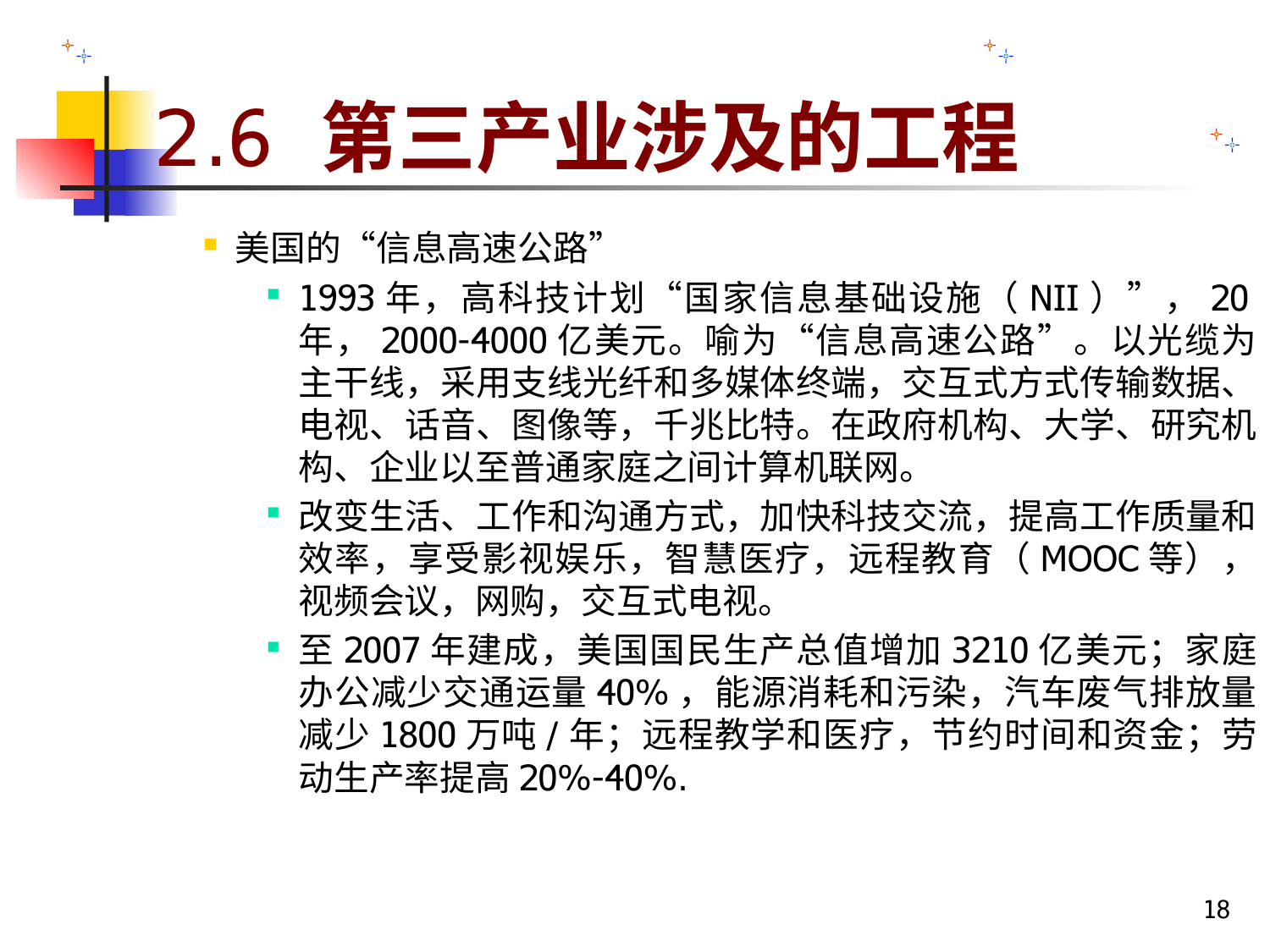

# 2.6 第三产业涉及的工程
美国的“信息高速公路”
1993年，高科技计划“国家信息基础设施（NII）”，20年，2000-4000亿美元。喻为“信息高速公路”。以光缆为主干线，采用支线光纤和多媒体终端，交互式方式传输数据、电视、话音、图像等，千兆比特。在政府机构、大学、研究机构、企业以至普通家庭之间计算机联网。
改变生活、工作和沟通方式，加快科技交流，提高工作质量和效率，享受影视娱乐，智慧医疗，远程教育（MOOC等），视频会议，网购，交互式电视。
至2007年建成，美国国民生产总值增加3210亿美元；家庭办公减少交通运量40%，能源消耗和污染，汽车废气排放量减少1800万吨/年；远程教学和医疗，节约时间和资金；劳动生产率提高20%-40%.
18